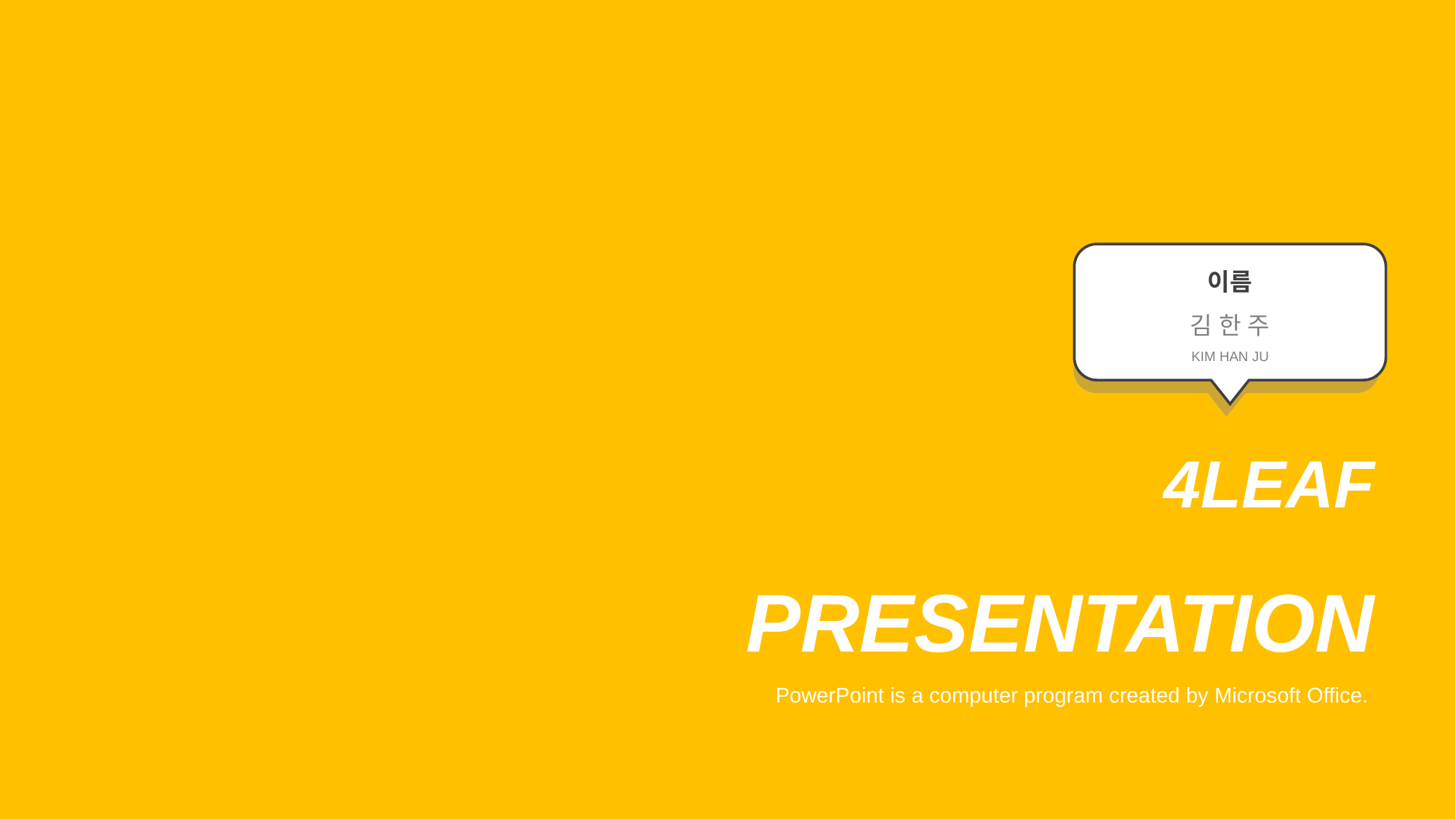

이름
김 한 주
KIM HAN JU
4LEAF
PRESENTATION
PowerPoint is a computer program created by Microsoft Office.